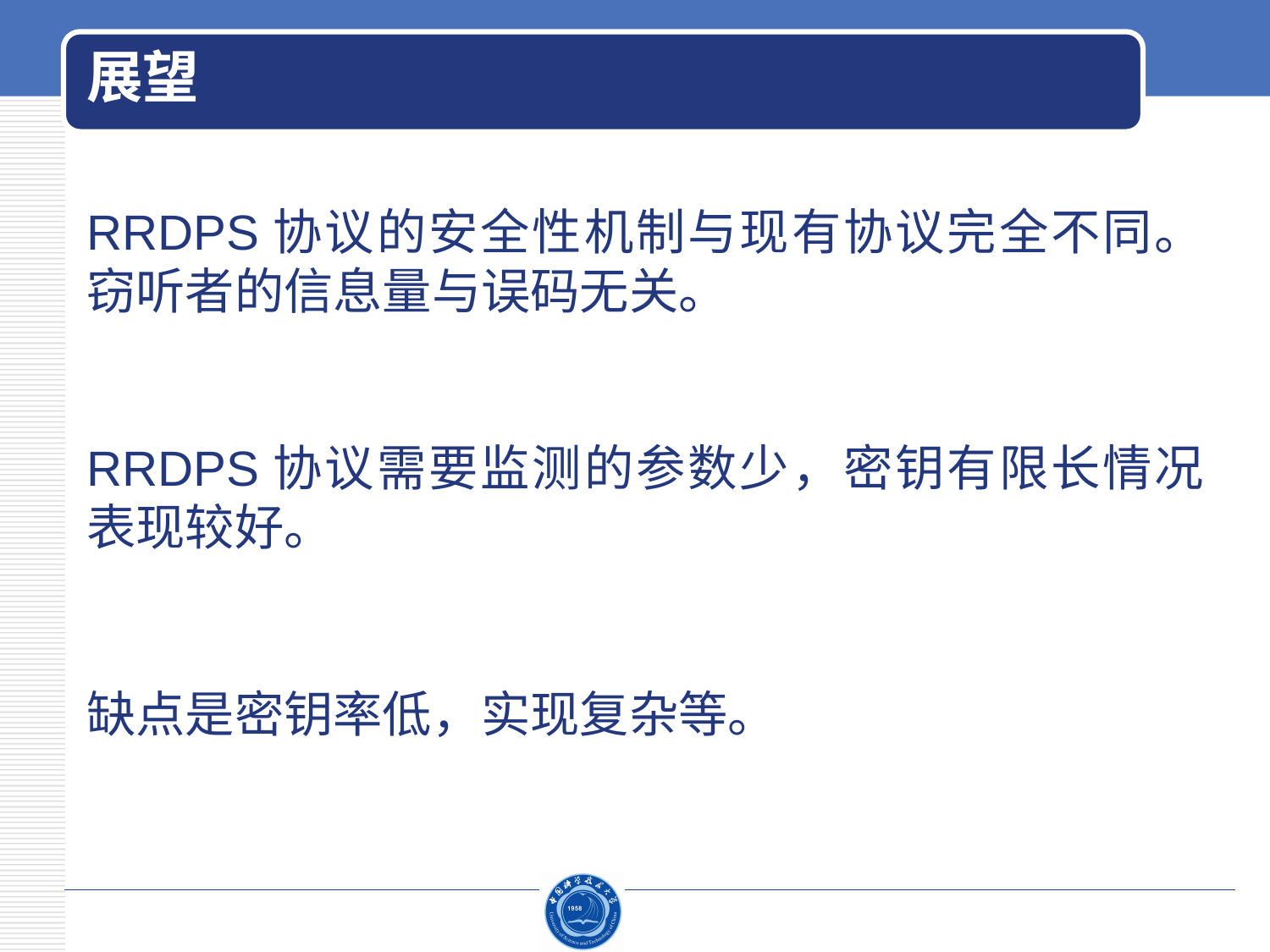

展望
RRDPS协议的安全性机制与现有协议完全不同。窃听者的信息量与误码无关。
RRDPS协议需要监测的参数少，密钥有限长情况表现较好。
缺点是密钥率低，实现复杂等。